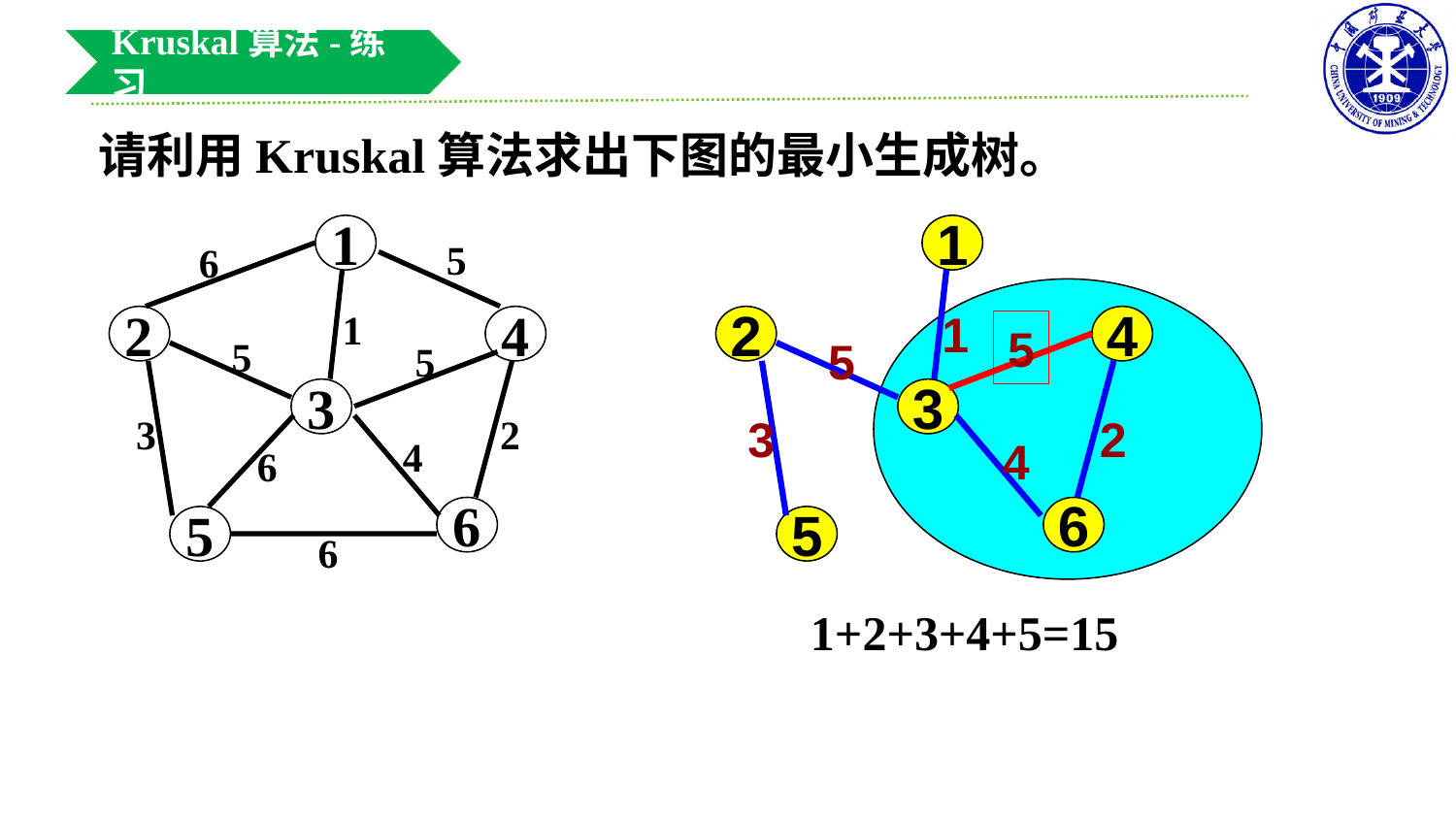

Kruskal算法-练习
请利用Kruskal算法求出下图的最小生成树。
1
2
4
3
6
5
5
6

1
5
5

3
2

4
6
6

1
2
4
3
6
5

1

5

5

3

2

4
1+2+3+4+5=15